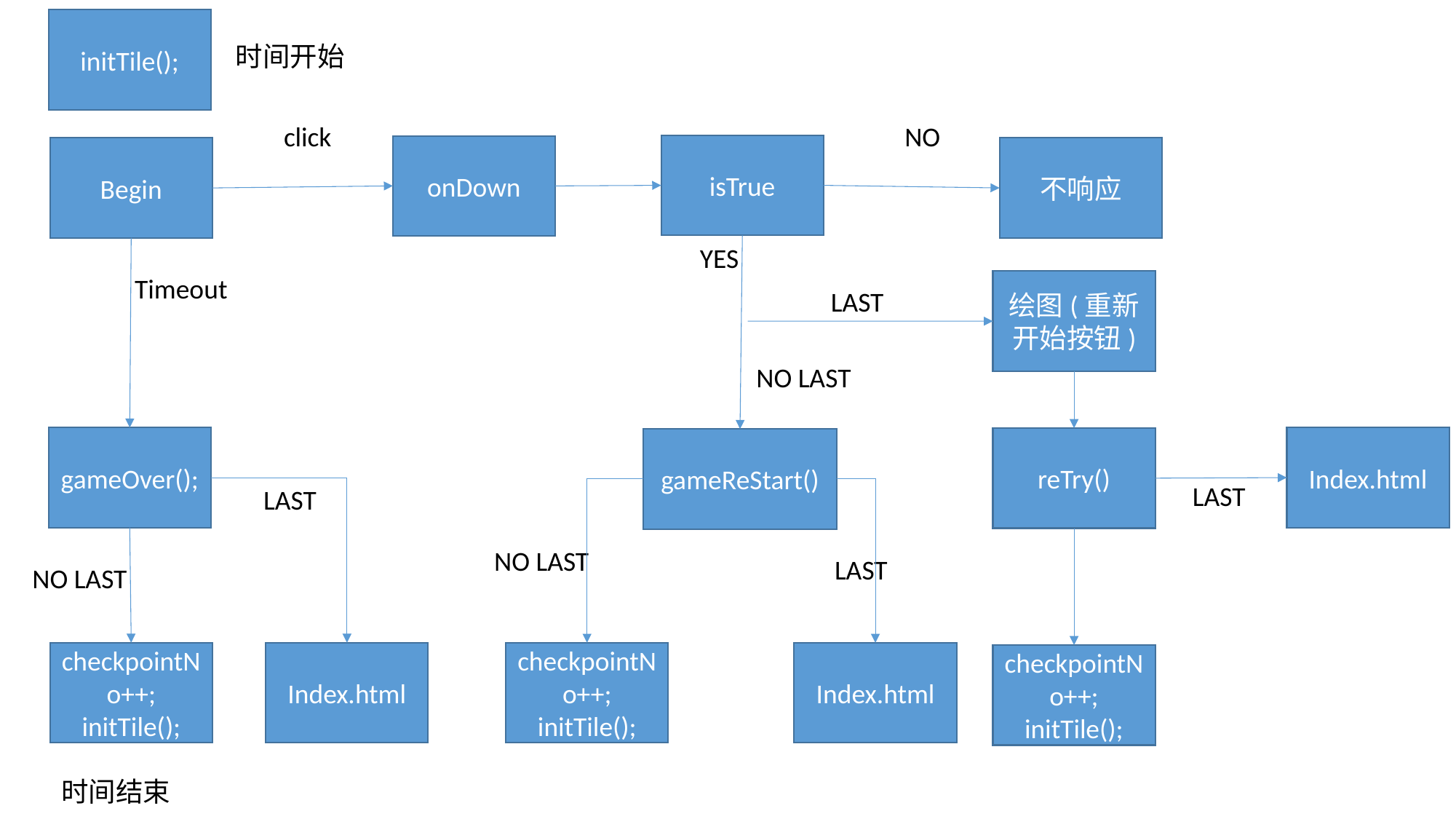

initTile();
时间开始
click
NO
isTrue
onDown
Begin
不响应
YES
Timeout
绘图(重新开始按钮)
LAST

NO LAST
gameOver();
Index.html
reTry()
gameReStart()
LAST

LAST

NO LAST
LAST

NO LAST
checkpointNo++;
initTile();
Index.html
Index.html
checkpointNo++;
initTile();
checkpointNo++;
initTile();
时间结束